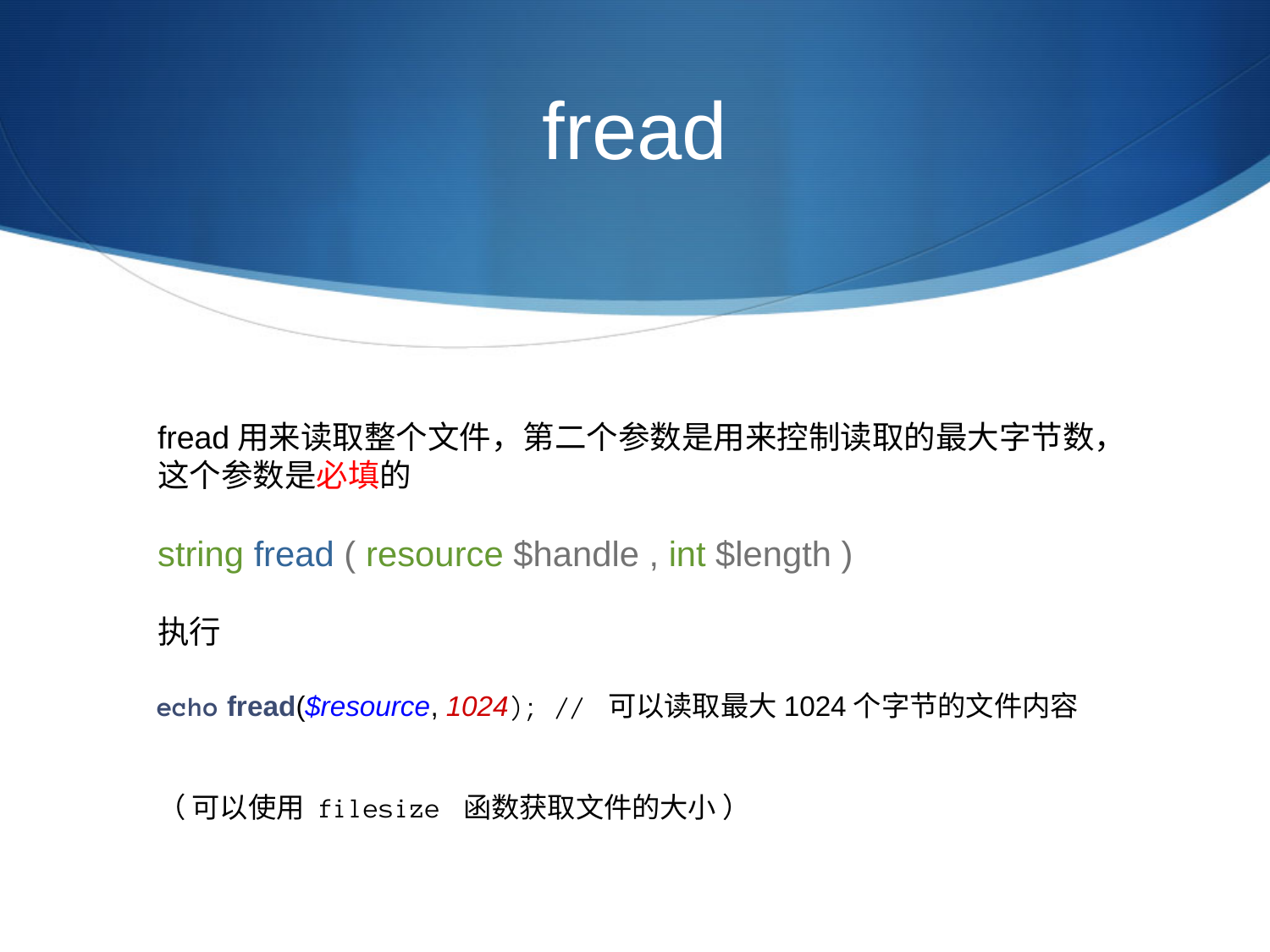

# fread
fread用来读取整个文件，第二个参数是用来控制读取的最大字节数，这个参数是必填的

string fread ( resource $handle , int $length )

执行

echo fread($resource, 1024); // 可以读取最大1024个字节的文件内容

（ 可以使用 filesize 函数获取文件的大小 ）